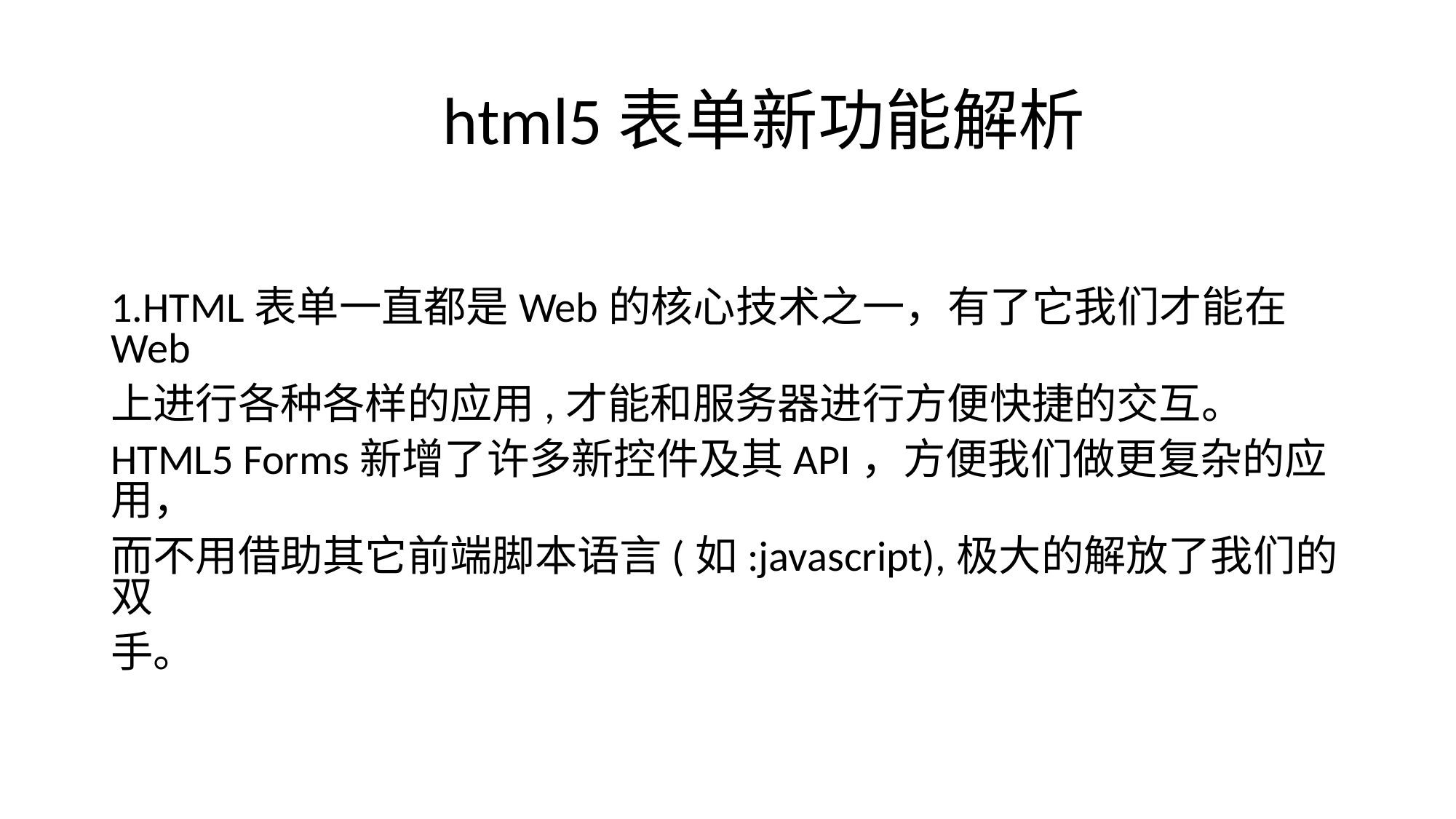

# html5表单新功能解析

1.HTML表单一直都是Web的核心技术之一，有了它我们才能在Web
上进行各种各样的应用,才能和服务器进行方便快捷的交互。
HTML5 Forms新增了许多新控件及其API，方便我们做更复杂的应用，
而不用借助其它前端脚本语言(如:javascript),极大的解放了我们的双
手。